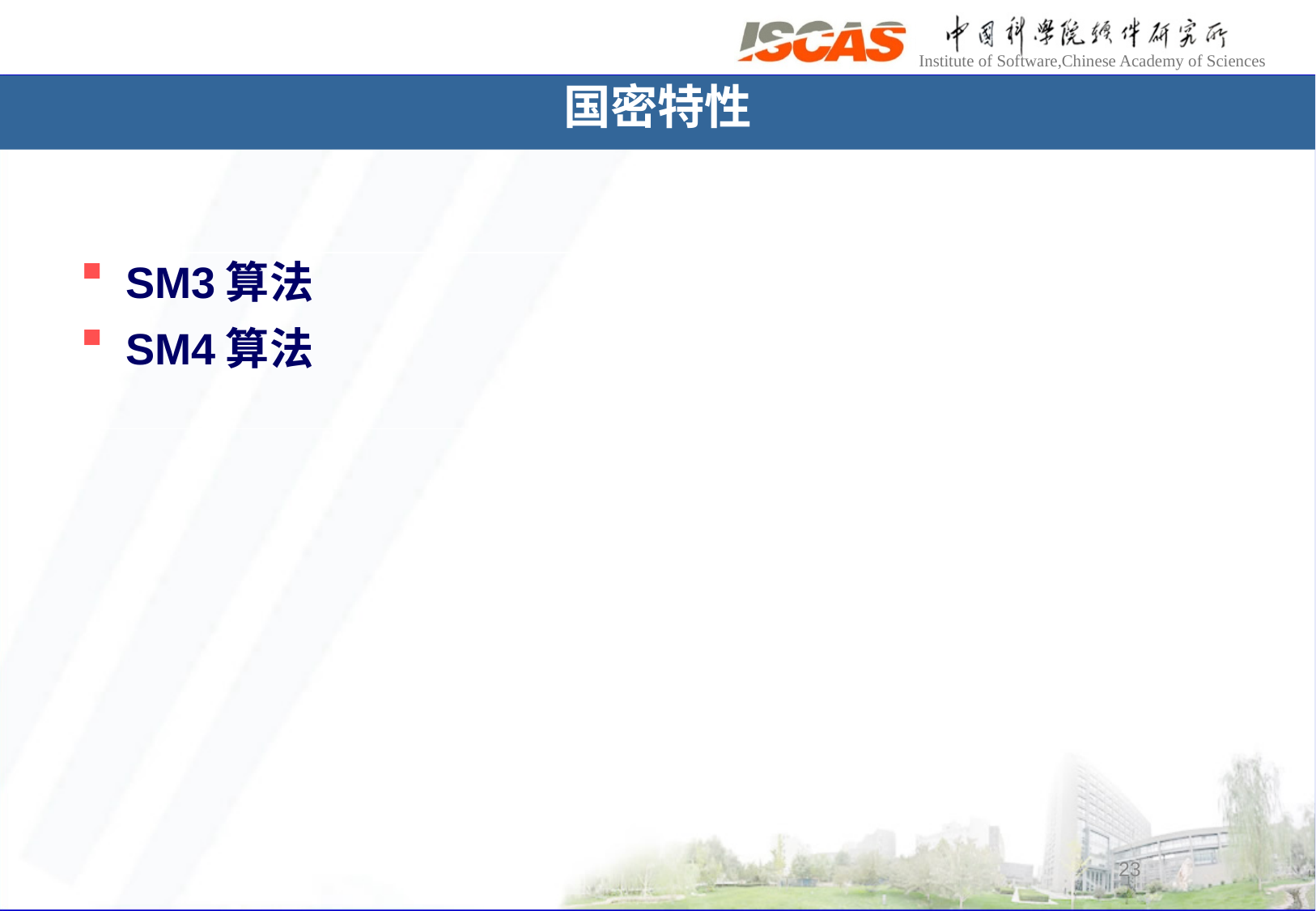

国密特性
| SM3算法 SM4算法 |
| --- |
23